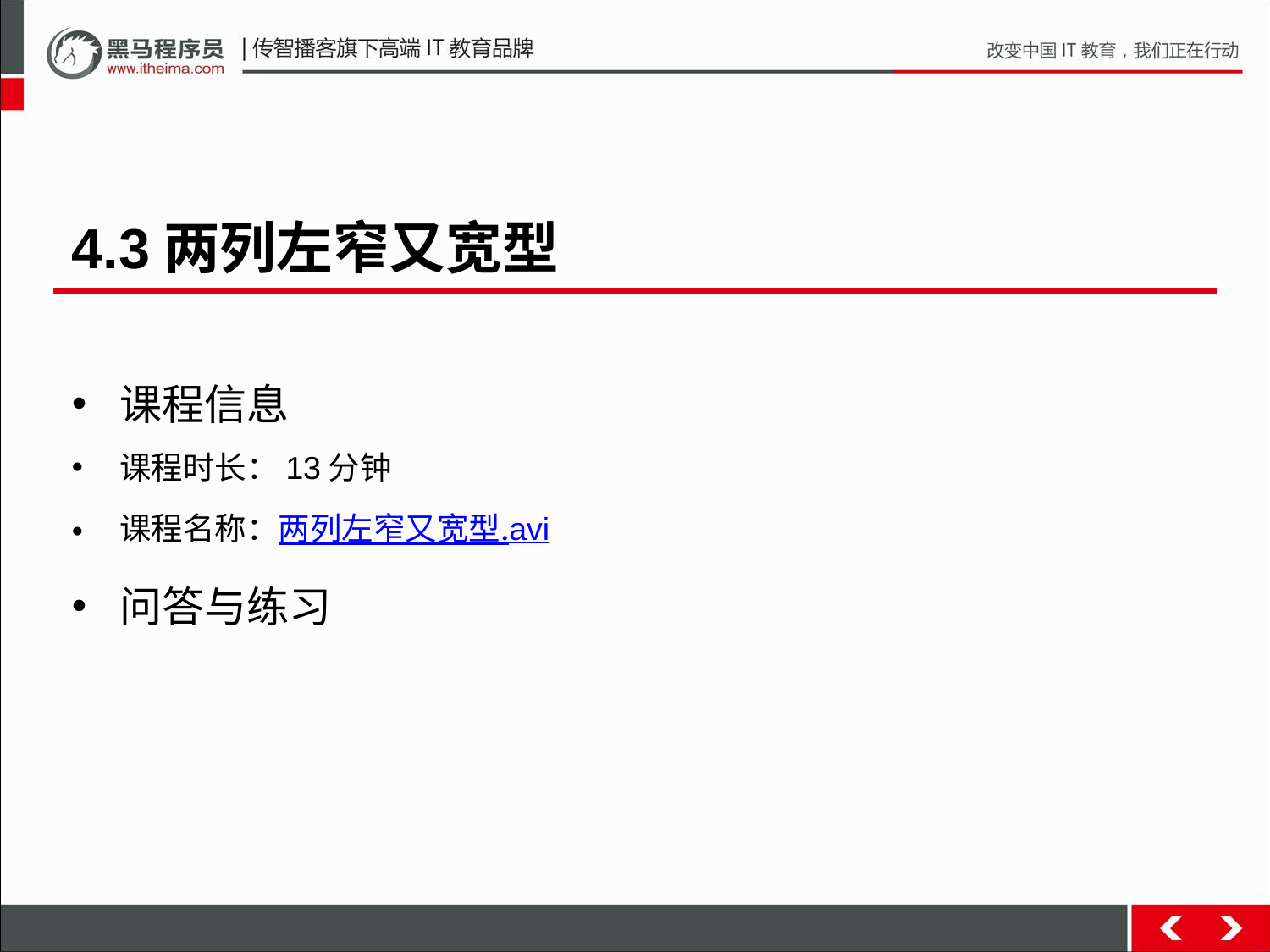

4.3两列左窄又宽型
课程信息
课程时长：13分钟
课程名称：两列左窄又宽型.avi
问答与练习